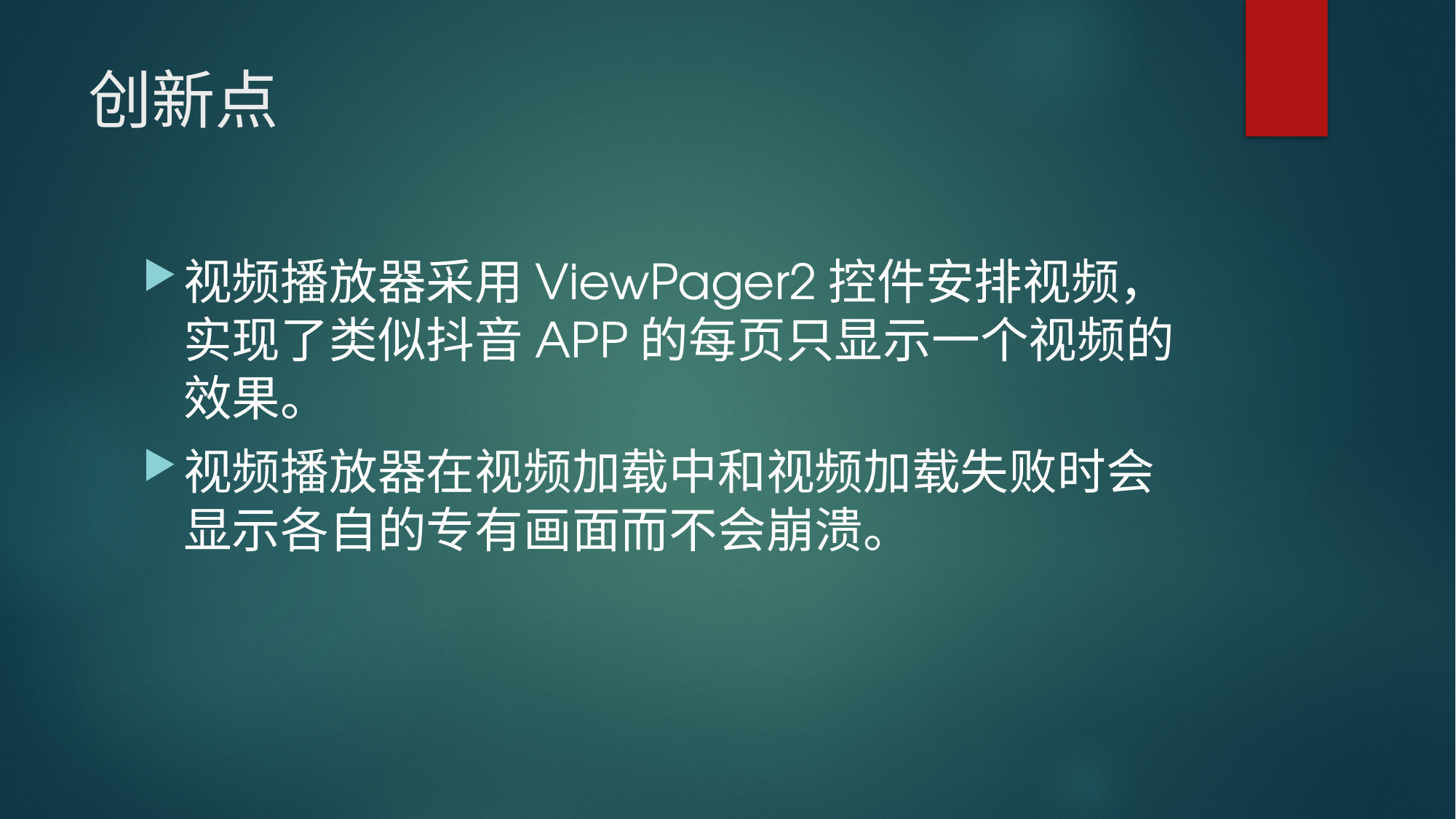

# 创新点
视频播放器采用ViewPager2控件安排视频，实现了类似抖音APP的每页只显示一个视频的效果。
视频播放器在视频加载中和视频加载失败时会显示各自的专有画面而不会崩溃。